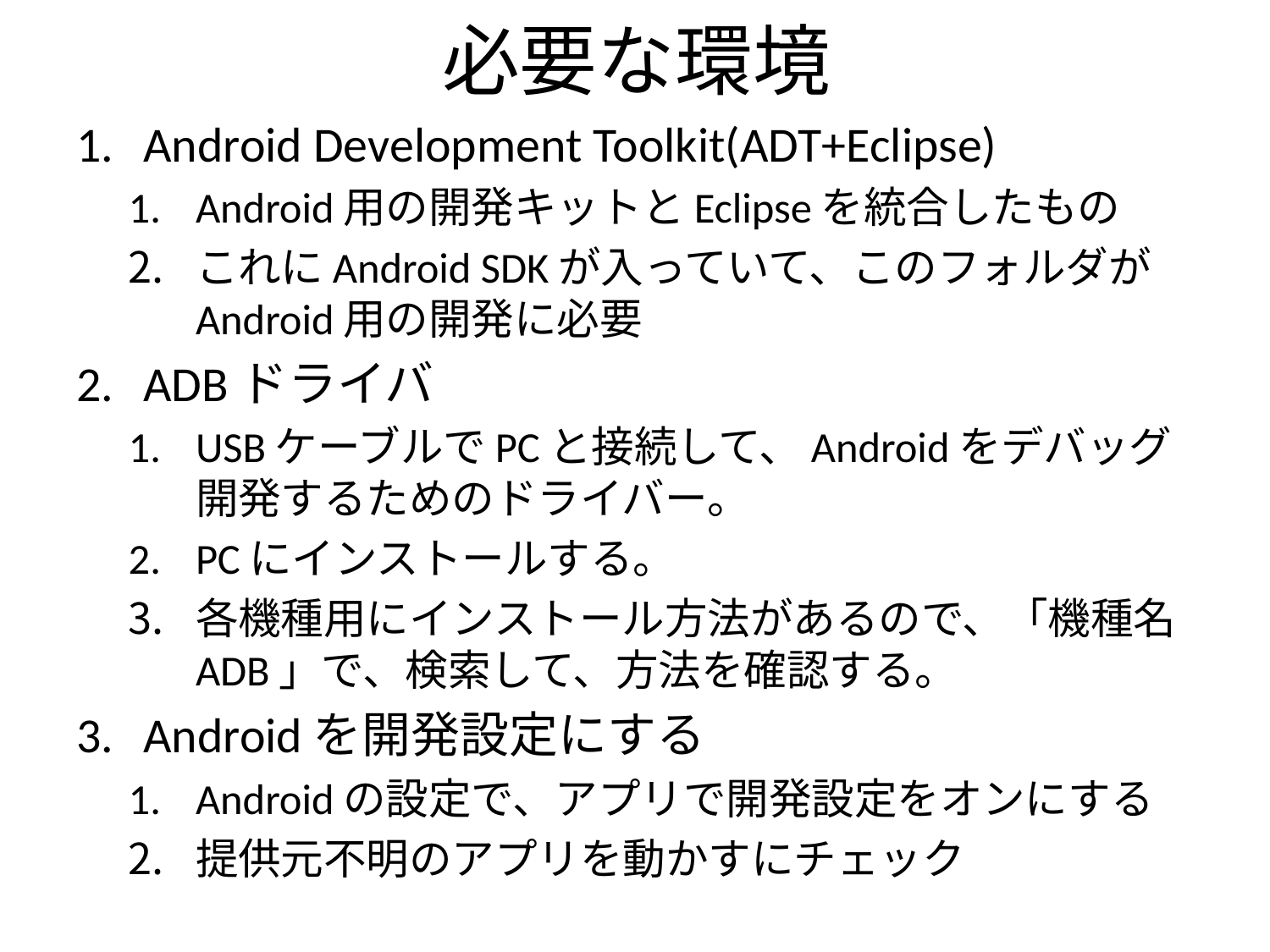

# 必要な環境
Android Development Toolkit(ADT+Eclipse)
Android用の開発キットとEclipseを統合したもの
これにAndroid SDKが入っていて、このフォルダがAndroid用の開発に必要
ADBドライバ
USBケーブルでPCと接続して、Androidをデバッグ開発するためのドライバー。
PCにインストールする。
各機種用にインストール方法があるので、「機種名 ADB」で、検索して、方法を確認する。
Androidを開発設定にする
Androidの設定で、アプリで開発設定をオンにする
提供元不明のアプリを動かすにチェック